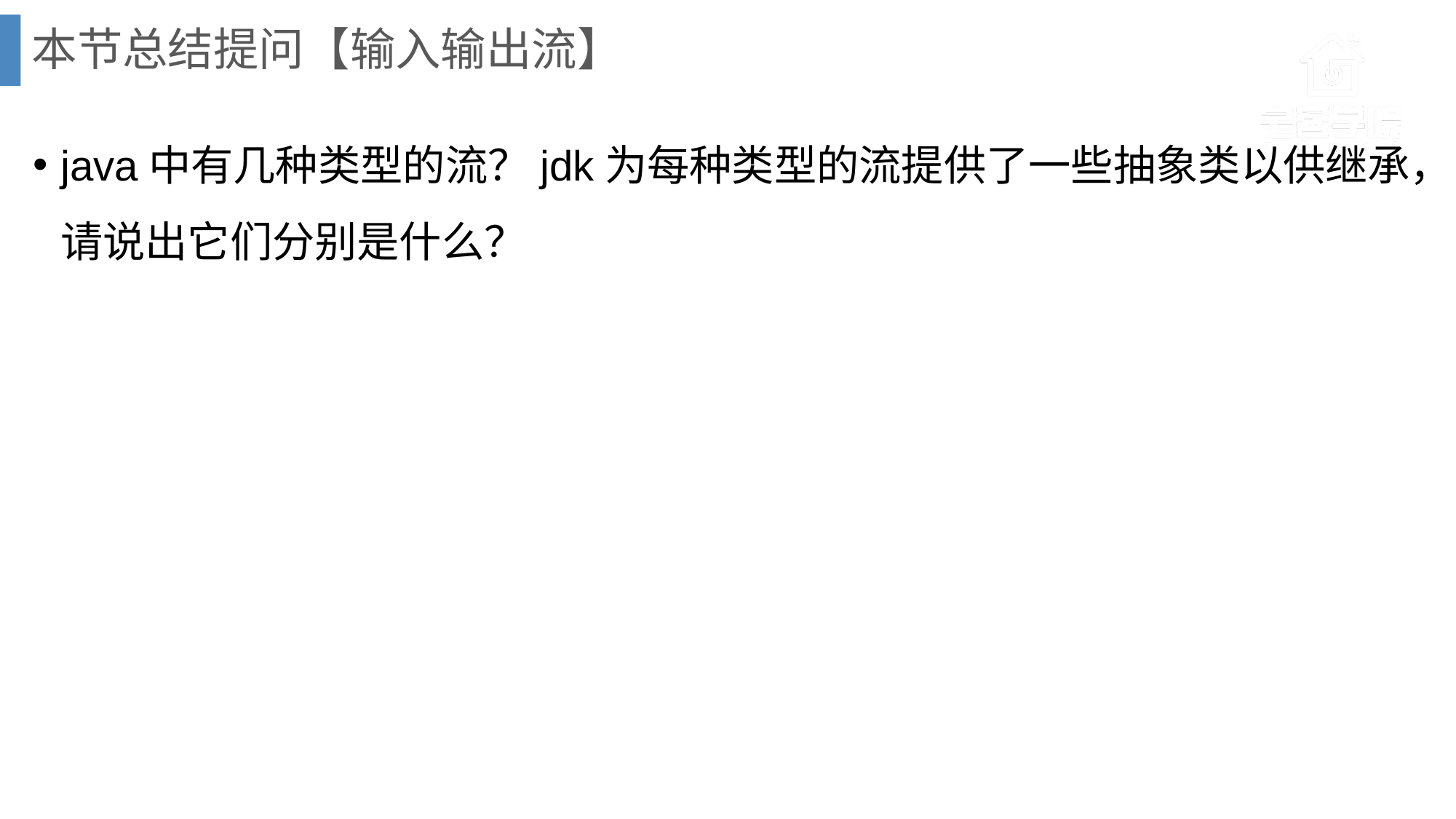

# 本节总结提问【输入输出流】
java中有几种类型的流？jdk为每种类型的流提供了一些抽象类以供继承，请说出它们分别是什么？